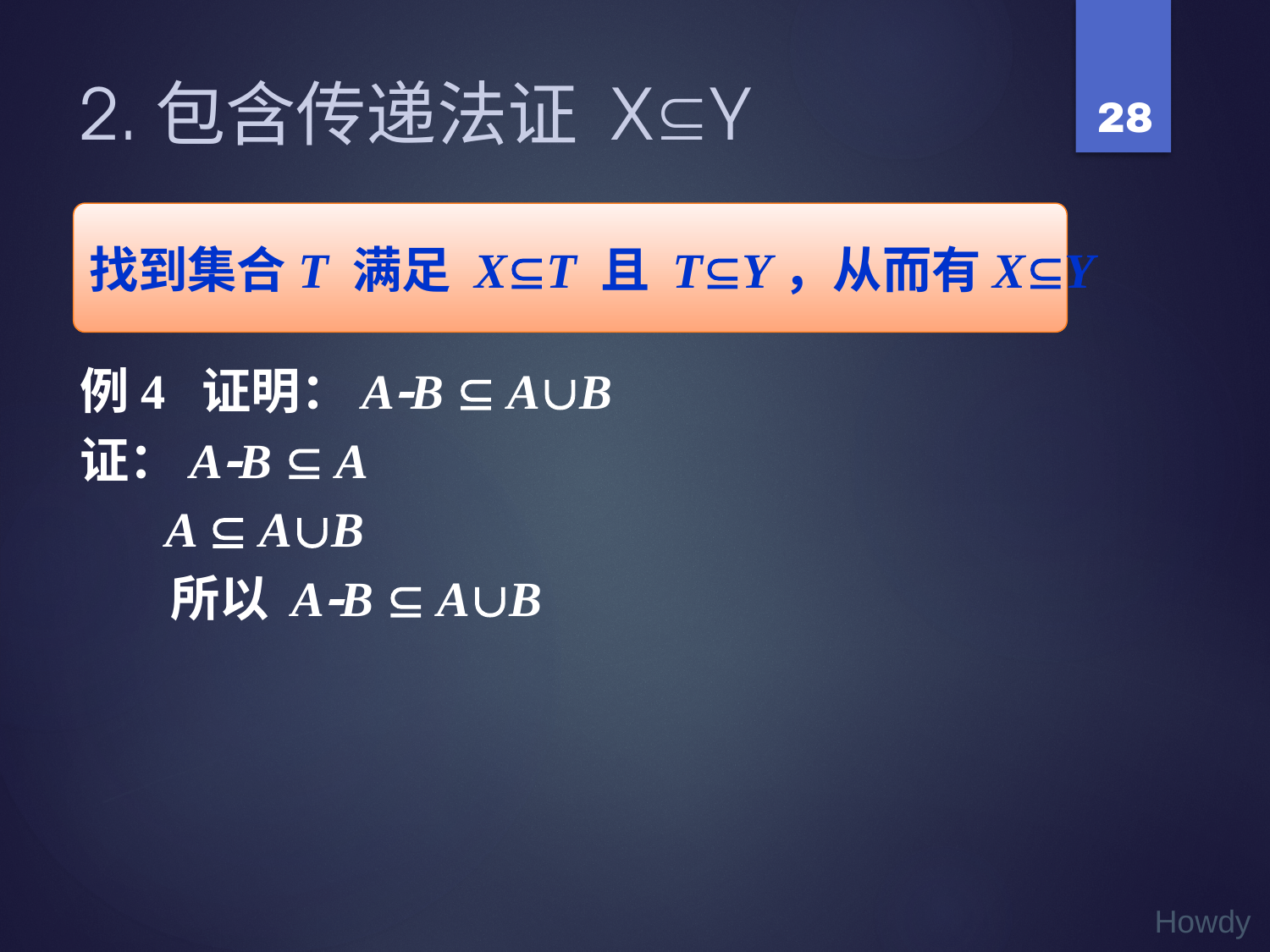

28
# 2.包含传递法证 X⊆Y

找到集合T 满足 X⊆T 且 T⊆Y，从而有X⊆Y

例4  证明：A−B ⊆ A∪B
证：A−B ⊆ A
       A ⊆ A∪B
       所以 A−B ⊆ A∪B